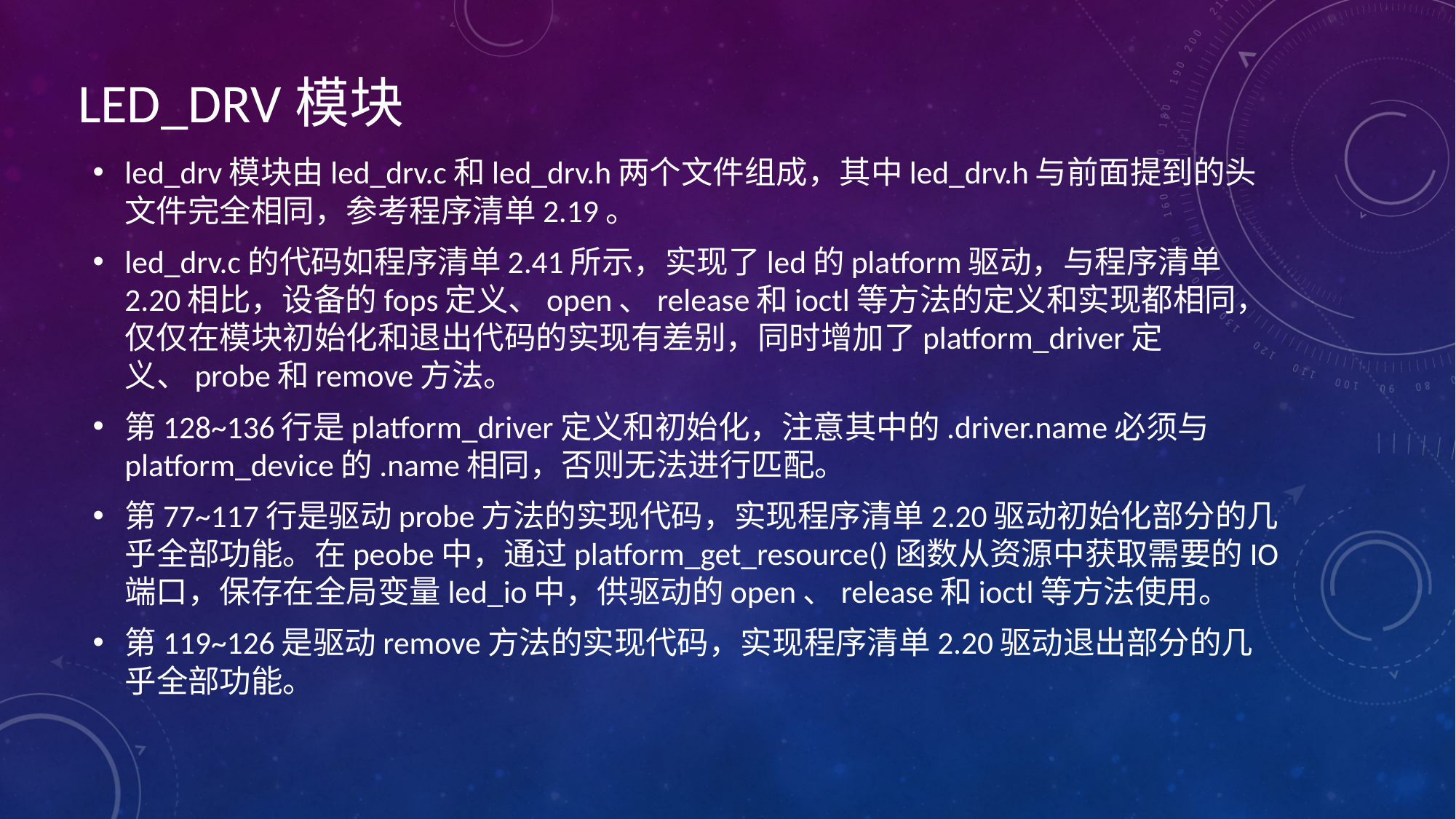

# led_drv模块
led_drv模块由led_drv.c和led_drv.h两个文件组成，其中led_drv.h与前面提到的头文件完全相同，参考程序清单2.19。
led_drv.c的代码如程序清单2.41所示，实现了led的platform驱动，与程序清单2.20相比，设备的fops定义、open、release和ioctl等方法的定义和实现都相同，仅仅在模块初始化和退出代码的实现有差别，同时增加了platform_driver定义、probe和remove方法。
第128~136行是platform_driver定义和初始化，注意其中的.driver.name必须与platform_device的.name相同，否则无法进行匹配。
第77~117行是驱动probe方法的实现代码，实现程序清单2.20驱动初始化部分的几乎全部功能。在peobe中，通过platform_get_resource()函数从资源中获取需要的IO端口，保存在全局变量led_io中，供驱动的open、release和ioctl等方法使用。
第119~126是驱动remove方法的实现代码，实现程序清单2.20驱动退出部分的几乎全部功能。